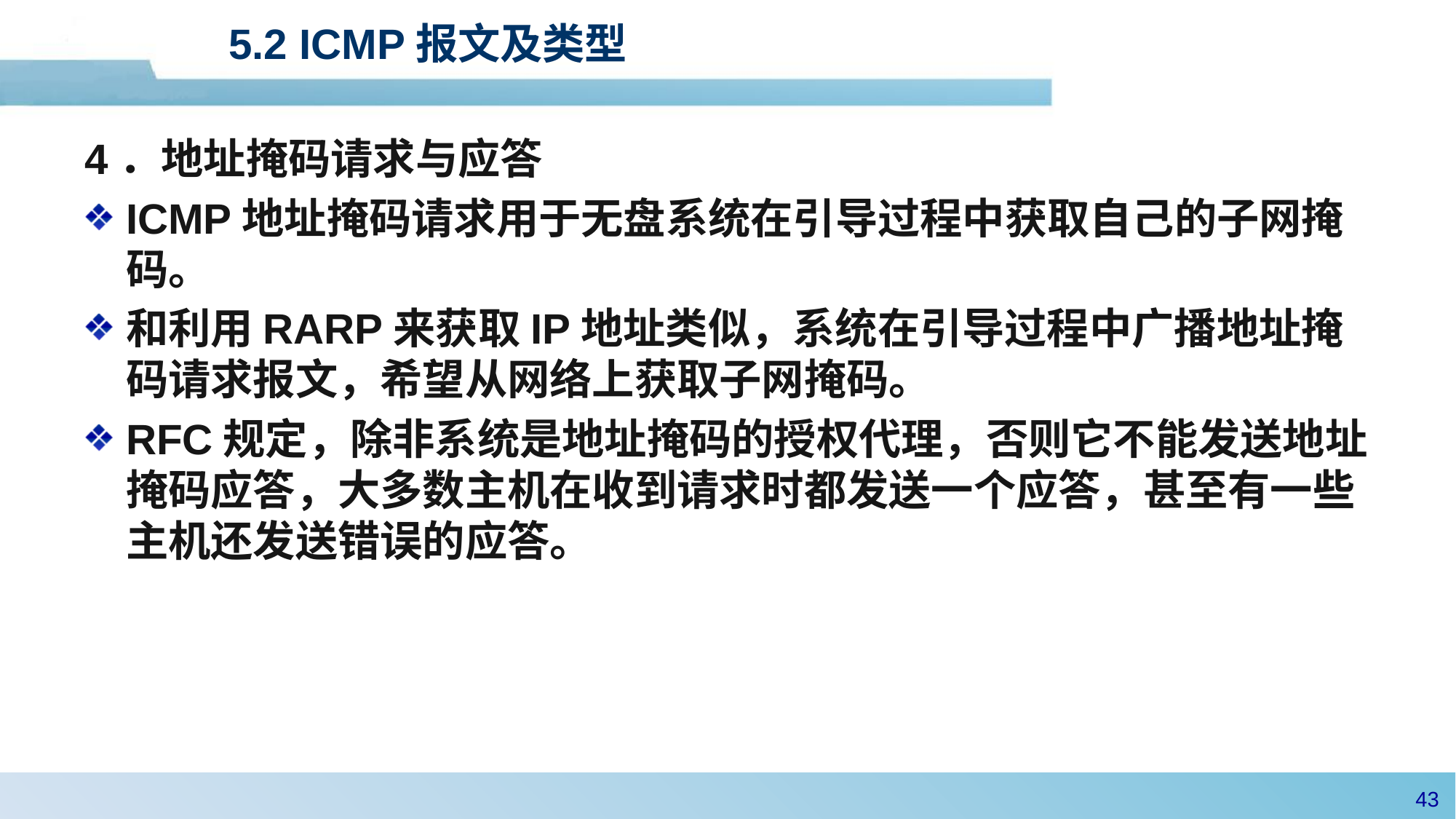

5.2 ICMP报文及类型
4．地址掩码请求与应答
ICMP地址掩码请求用于无盘系统在引导过程中获取自己的子网掩码。
和利用RARP来获取IP地址类似，系统在引导过程中广播地址掩码请求报文，希望从网络上获取子网掩码。
RFC规定，除非系统是地址掩码的授权代理，否则它不能发送地址掩码应答，大多数主机在收到请求时都发送一个应答，甚至有一些主机还发送错误的应答。
43